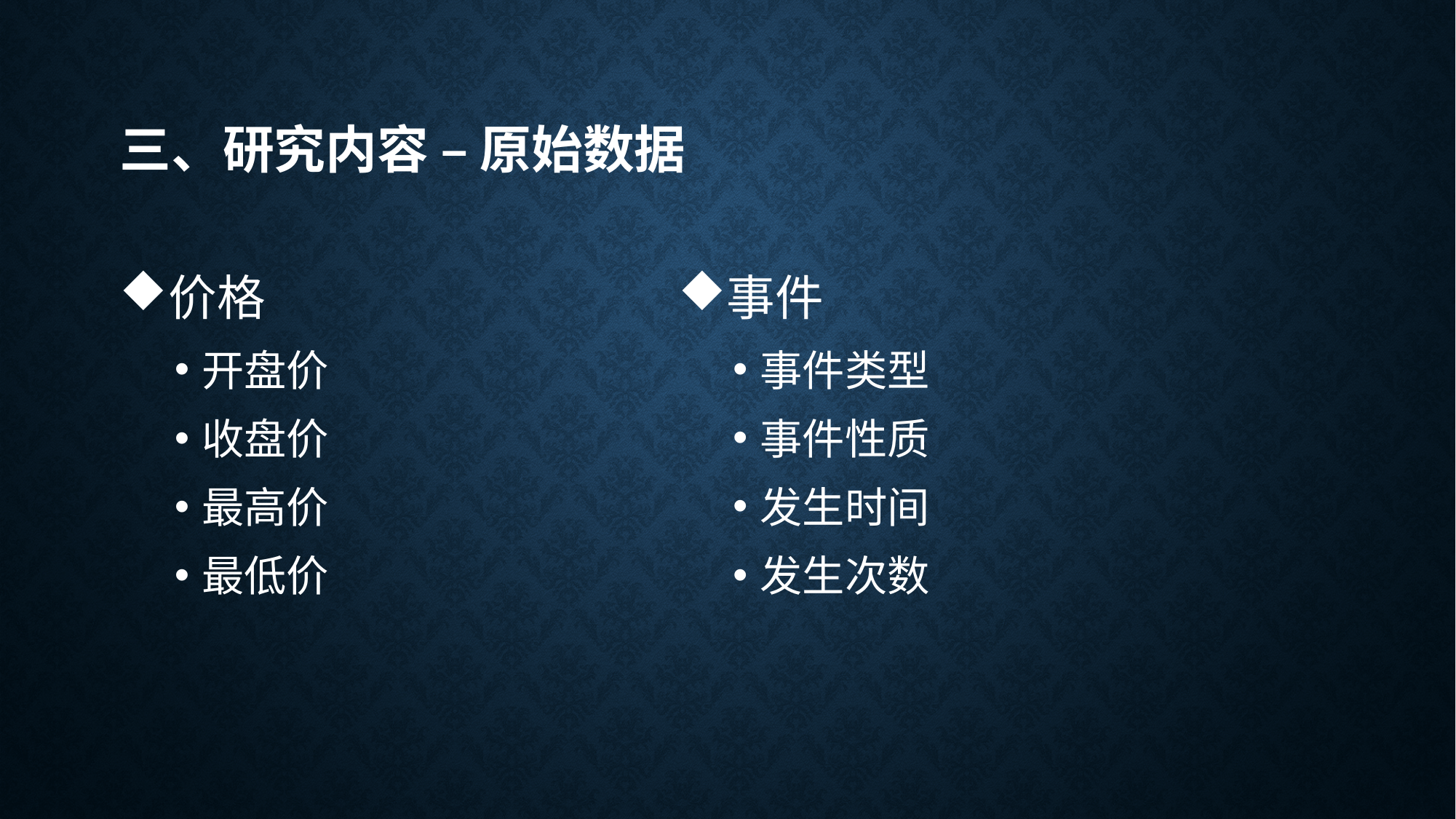

# 三、研究内容 – 原始数据
价格
开盘价
收盘价
最高价
最低价

事件
事件类型
事件性质
发生时间
发生次数